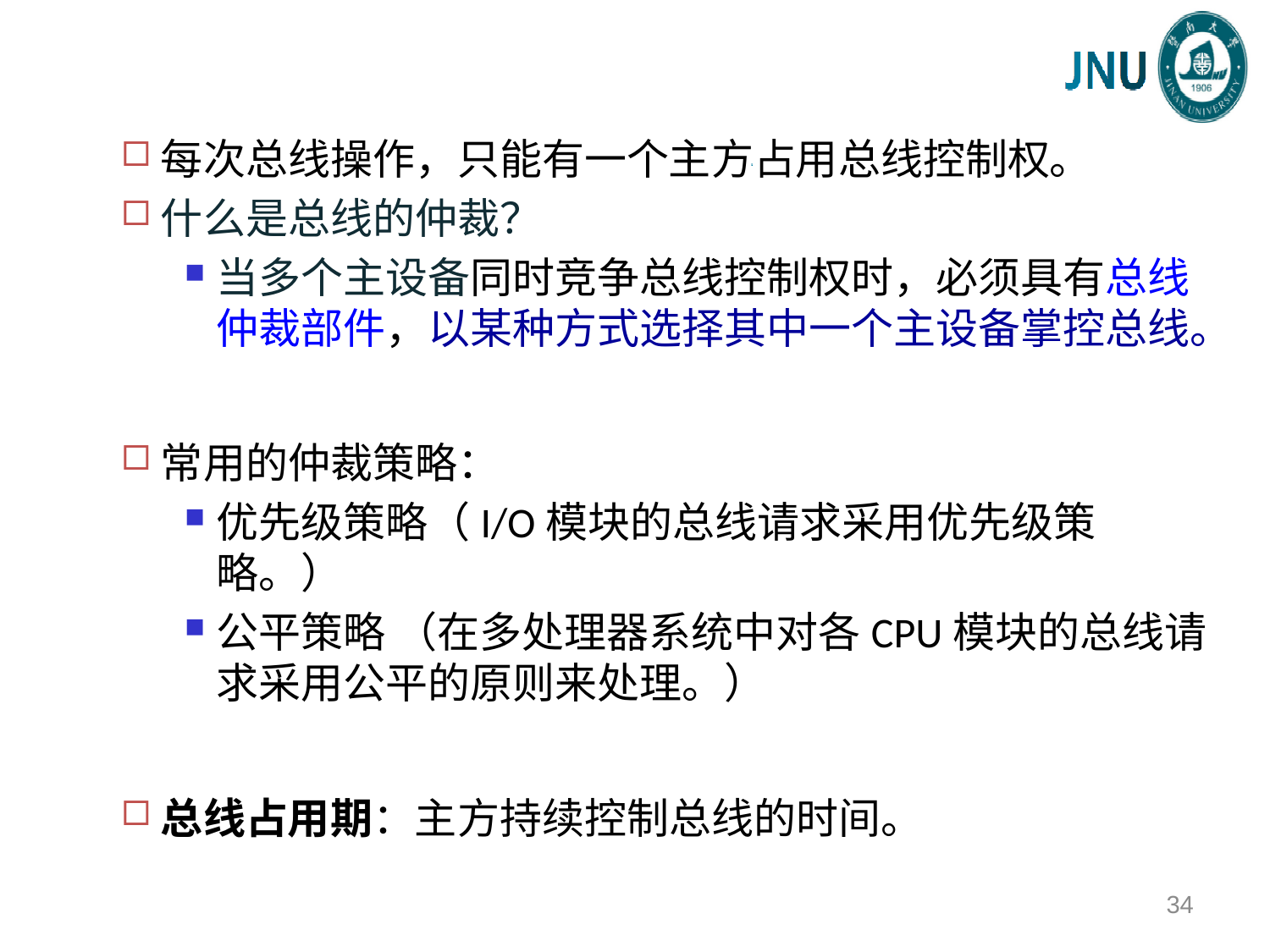

每次总线操作，只能有一个主方占用总线控制权。
什么是总线的仲裁？
当多个主设备同时竞争总线控制权时，必须具有总线仲裁部件，以某种方式选择其中一个主设备掌控总线。

常用的仲裁策略：
优先级策略（I/O模块的总线请求采用优先级策略。）
公平策略 （在多处理器系统中对各CPU模块的总线请求采用公平的原则来处理。）

总线占用期：主方持续控制总线的时间。
34